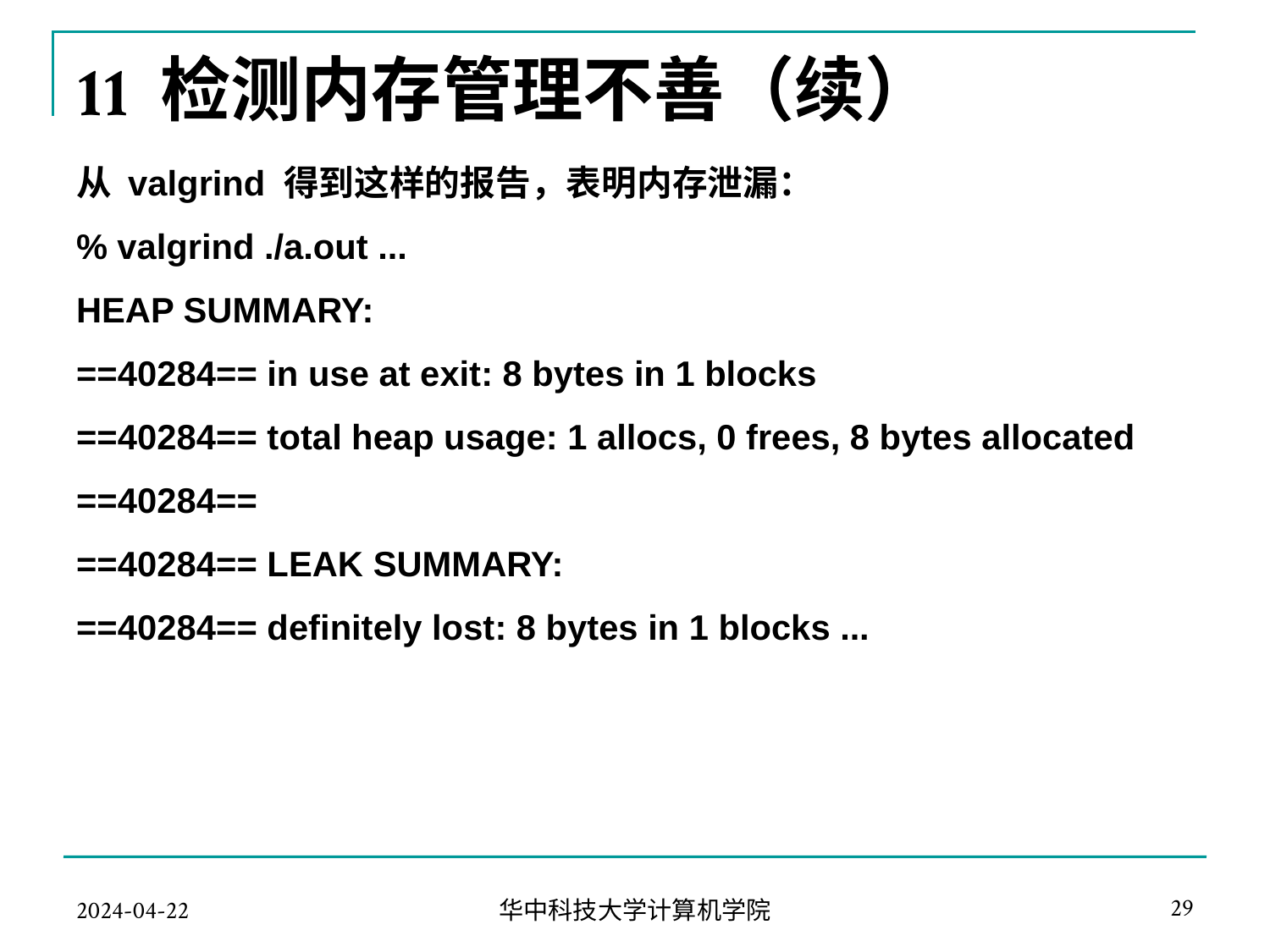

# 11 检测内存管理不善（续）
从 valgrind 得到这样的报告，表明内存泄漏：
% valgrind ./a.out ...
HEAP SUMMARY:
==40284== in use at exit: 8 bytes in 1 blocks
==40284== total heap usage: 1 allocs, 0 frees, 8 bytes allocated
==40284==
==40284== LEAK SUMMARY:
==40284== definitely lost: 8 bytes in 1 blocks ...
2024-04-22
29
华中科技大学计算机学院